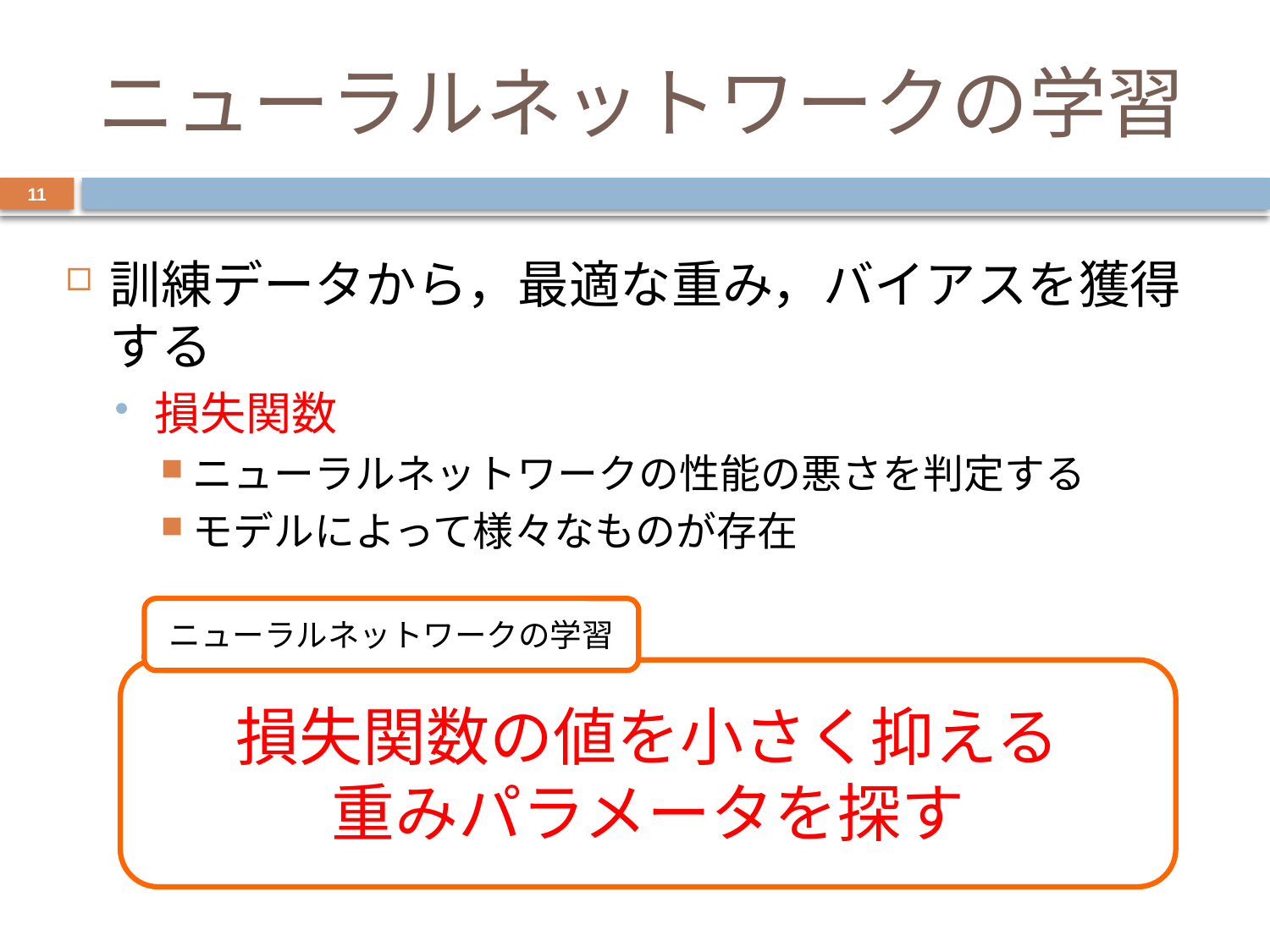

# ニューラルネットワークの学習
11
訓練データから，最適な重み，バイアスを獲得する
損失関数
ニューラルネットワークの性能の悪さを判定する
モデルによって様々なものが存在

ニューラルネットワークの学習

損失関数の値を小さく抑える
重みパラメータを探す